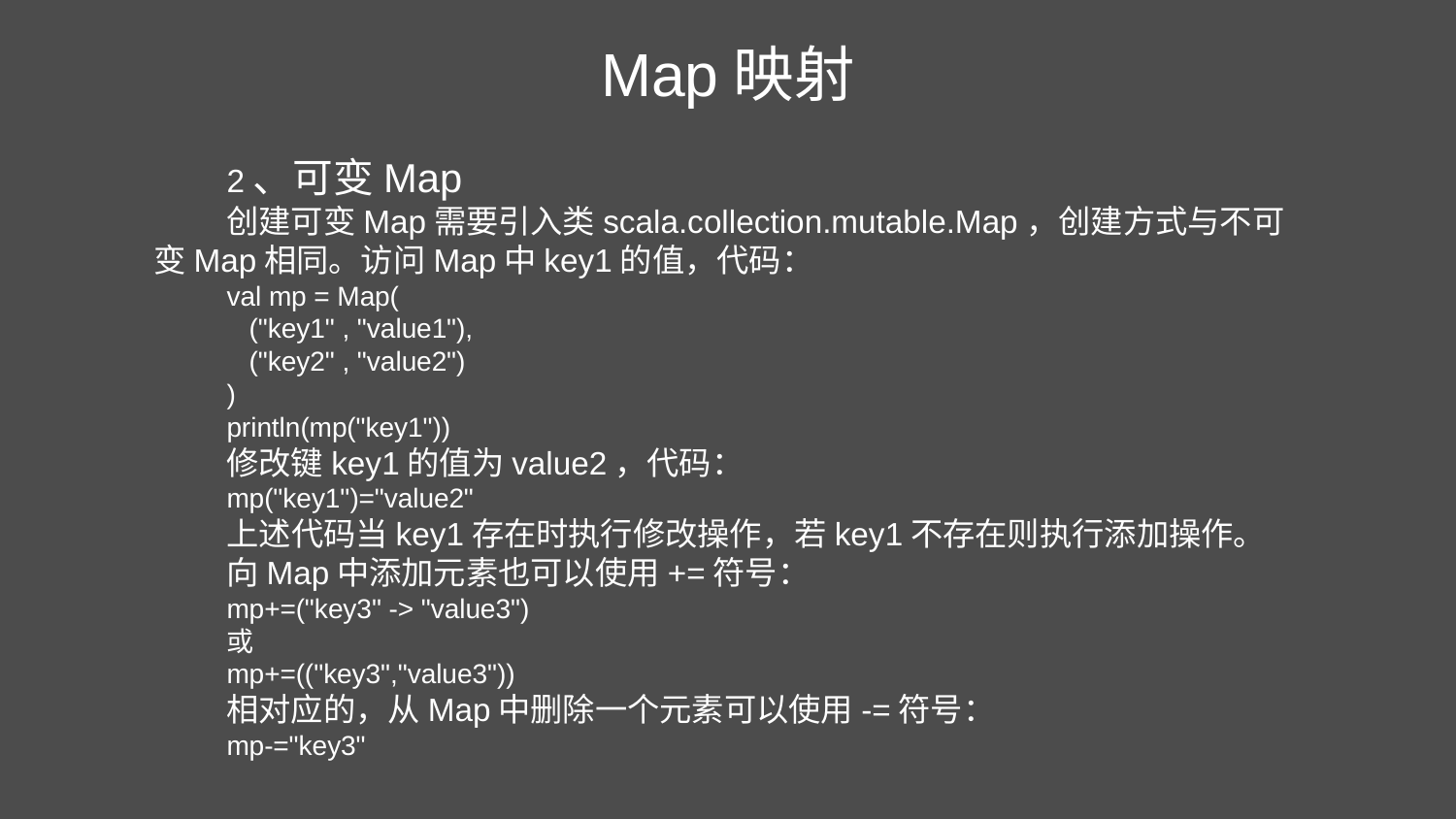

Map映射

2、可变Map
创建可变Map需要引入类scala.collection.mutable.Map，创建方式与不可变Map相同。访问Map中key1的值，代码：
val mp = Map(
   ("key1" , "value1"),
   ("key2" , "value2")
)
println(mp("key1"))
修改键key1的值为value2，代码：
mp("key1")="value2"
上述代码当key1存在时执行修改操作，若key1不存在则执行添加操作。
向Map中添加元素也可以使用+=符号：
mp+=("key3" -> "value3")
或
mp+=(("key3","value3"))
相对应的，从Map中删除一个元素可以使用-=符号：
mp-="key3"